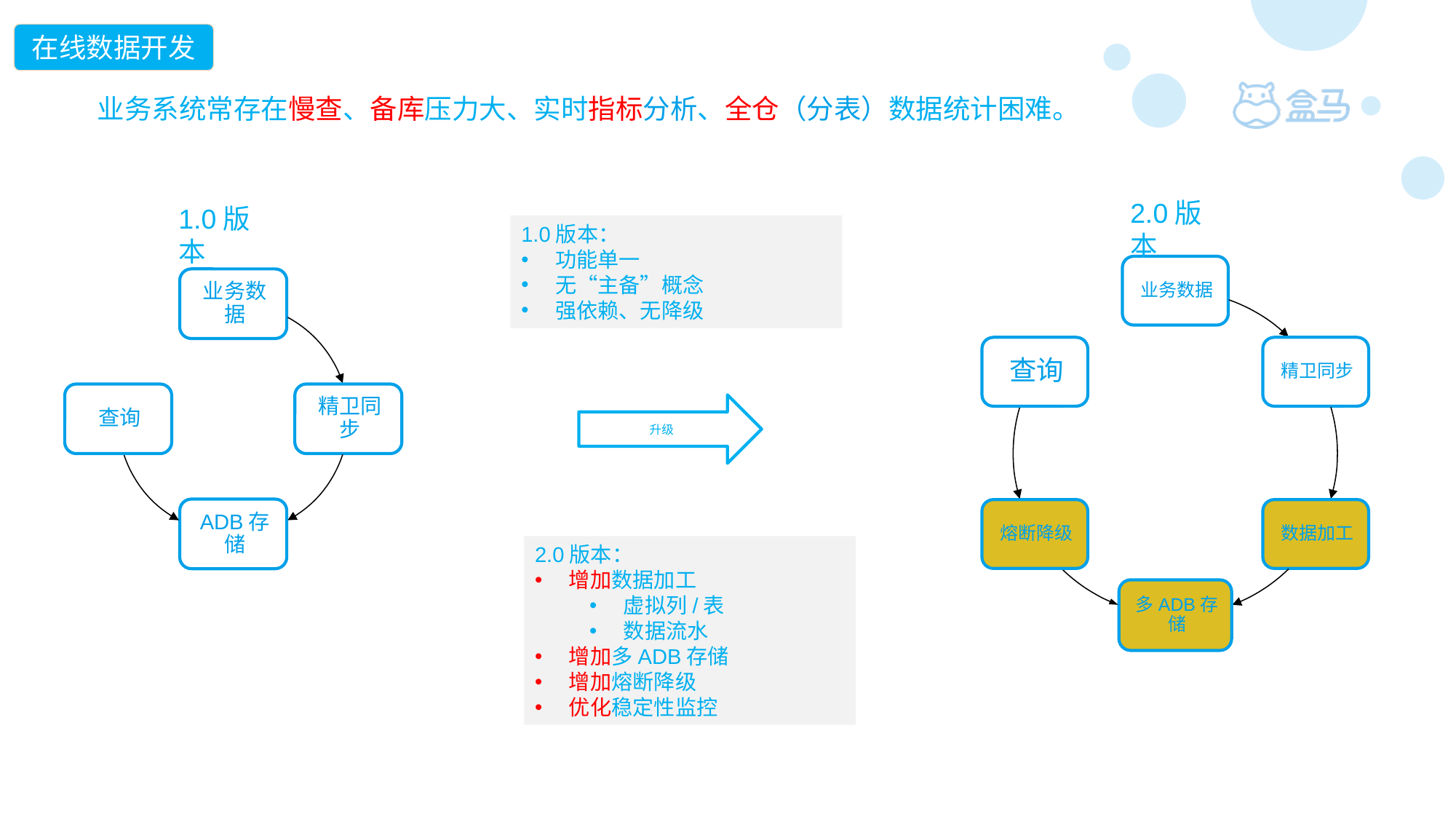

Metrics能力提升

在线数据开发
业务系统常存在慢查、备库压力大、实时指标分析、全仓（分表）数据统计困难。
2.0版本
1.0版本
1.0版本：
功能单一
无“主备”概念
强依赖、无降级
业务数据
精卫同步
数据加工
多ADB存储
熔断降级
查询
业务数据
精卫同步
ADB存储
查询
升级
2.0版本：
增加数据加工
虚拟列/表
数据流水
增加多ADB存储
增加熔断降级
优化稳定性监控